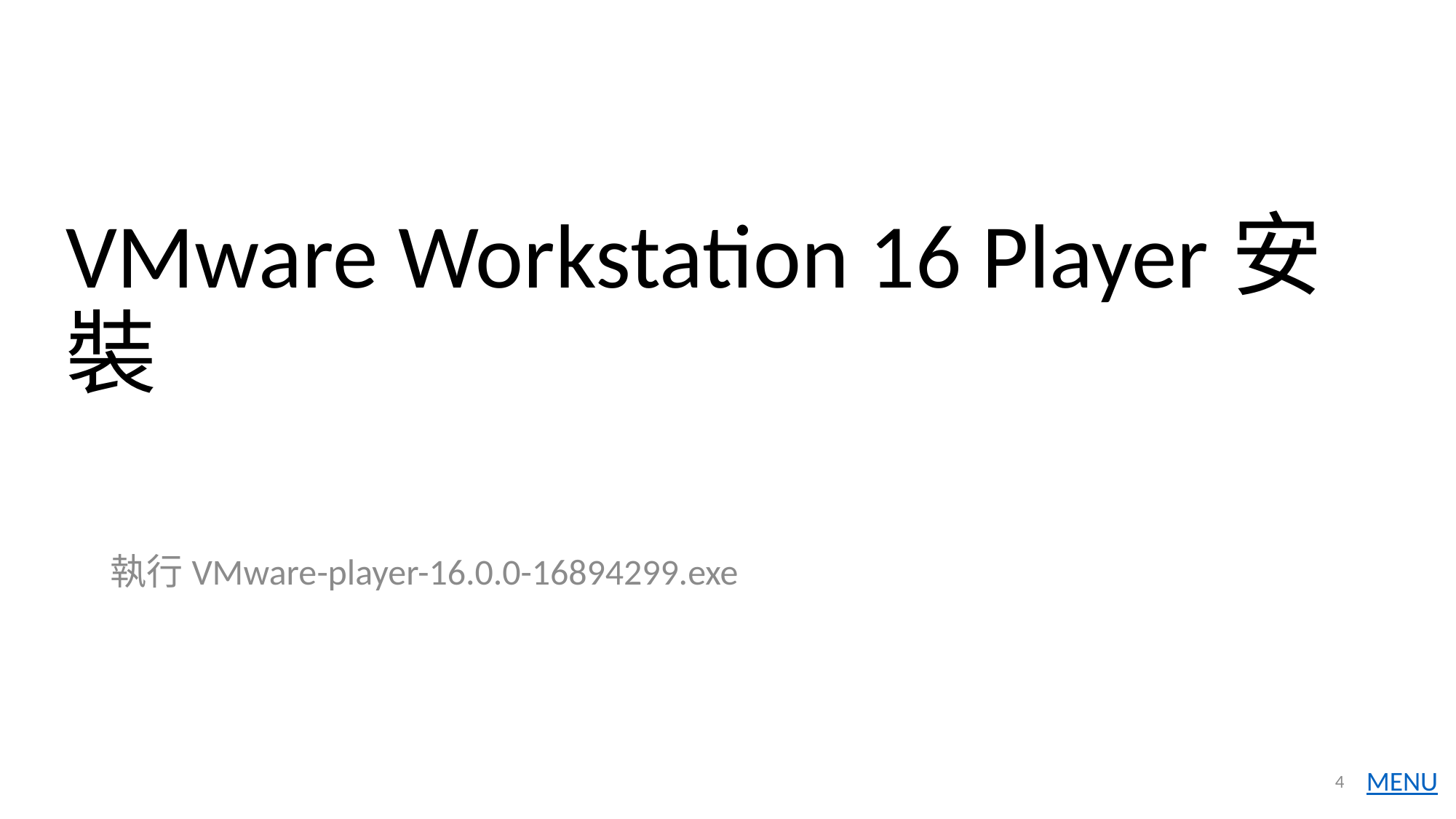

# VMware Workstation 16 Player安裝
執行VMware-player-16.0.0-16894299.exe

4